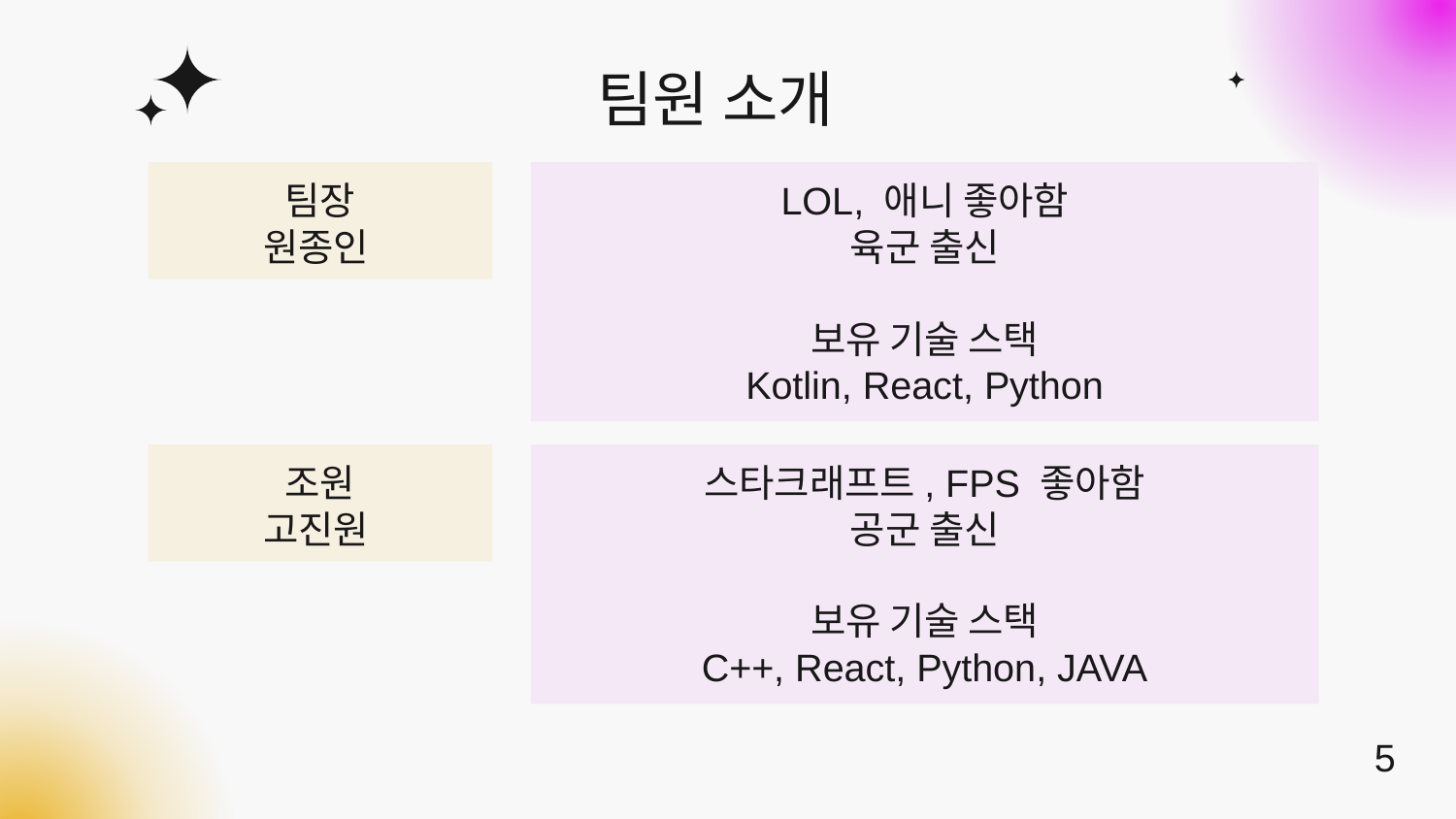

팀원 소개

# 팀장
원종인
LOL, 애니 좋아함
육군 출신

보유 기술 스택
Kotlin, React, Python
조원
고진원
스타크래프트, FPS 좋아함
공군 출신

보유 기술 스택
C++, React, Python, JAVA
5